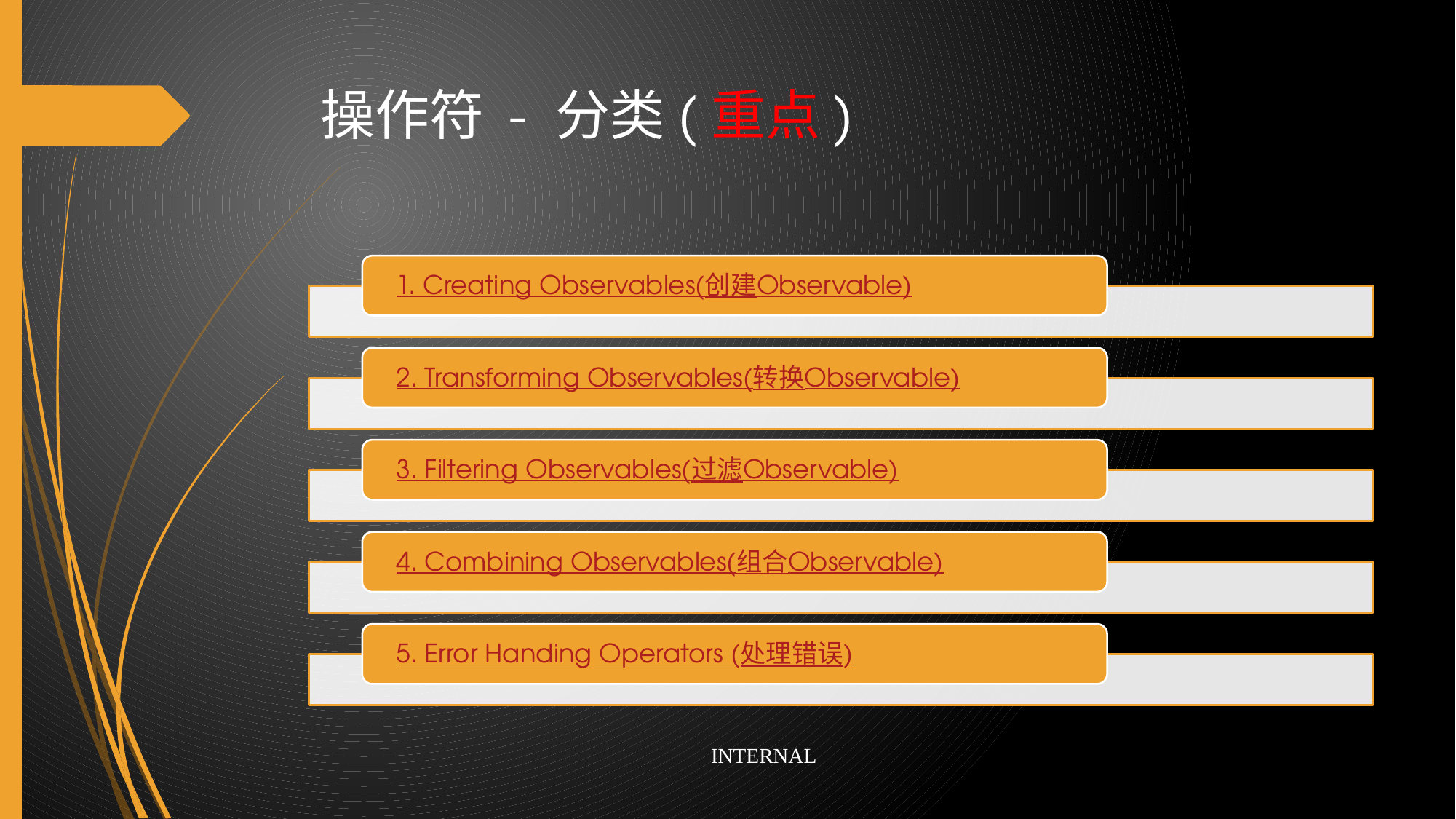

# 操作符 - 分类(重点)
1. Creating Observables(创建Observable)
2. Transforming Observables(转换Observable)
3. Filtering Observables(过滤Observable)
4. Combining Observables(组合Observable)
5. Error Handing Operators (处理错误)
INTERNAL